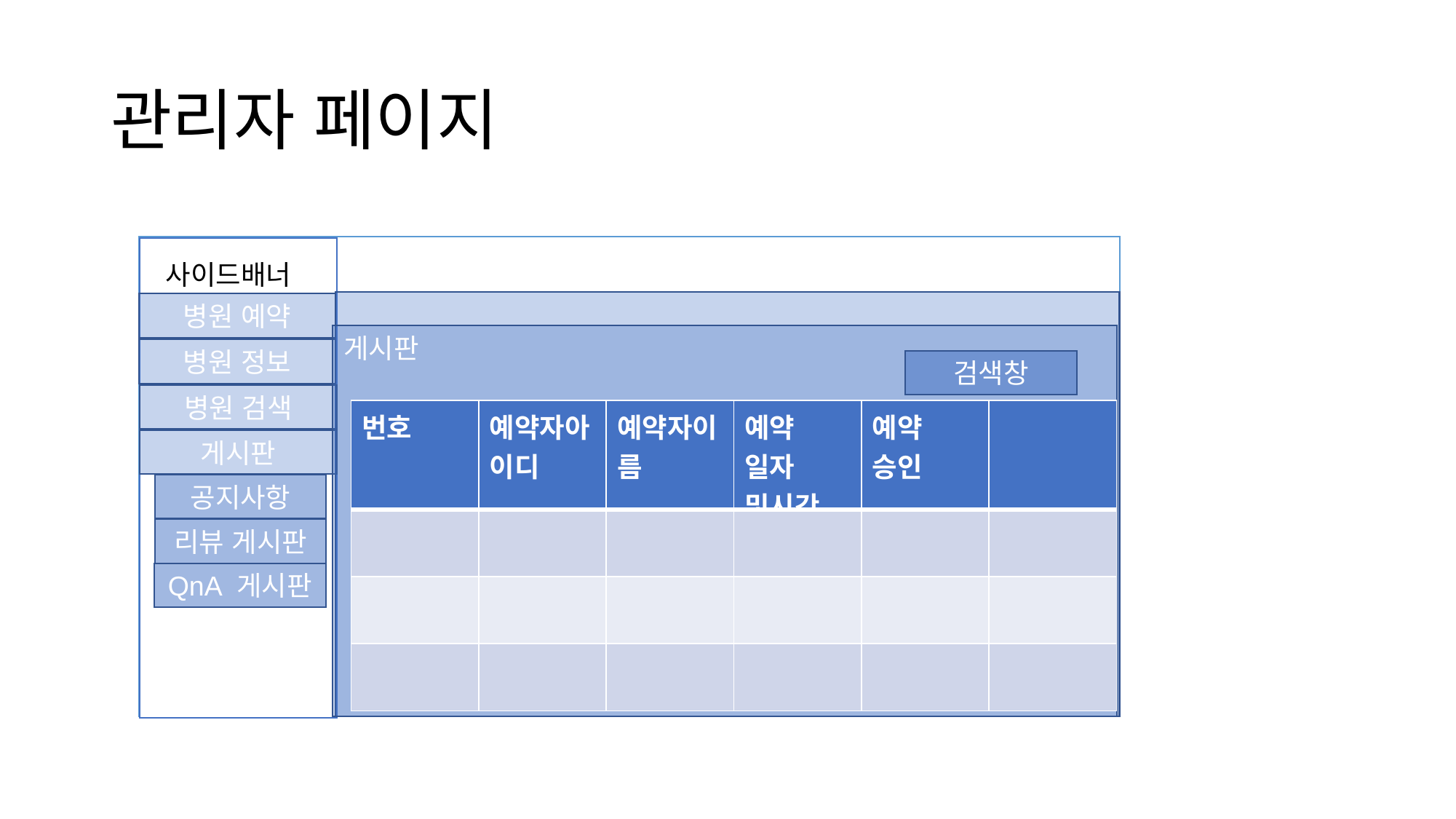

# 관리자 페이지

사이드배너

병원 예약
게시판
병원 정보
검색창
병원 검색
| 번호 | 예약자아이디 | 예약자이름 | 예약 일자 및시간 | 예약 승인 |  |
| --- | --- | --- | --- | --- | --- |
|  |  |  |  |  |  |
|  |  |  |  |  |  |
|  |  |  |  |  |  |
게시판
공지사항
리뷰 게시판
QnA 게시판